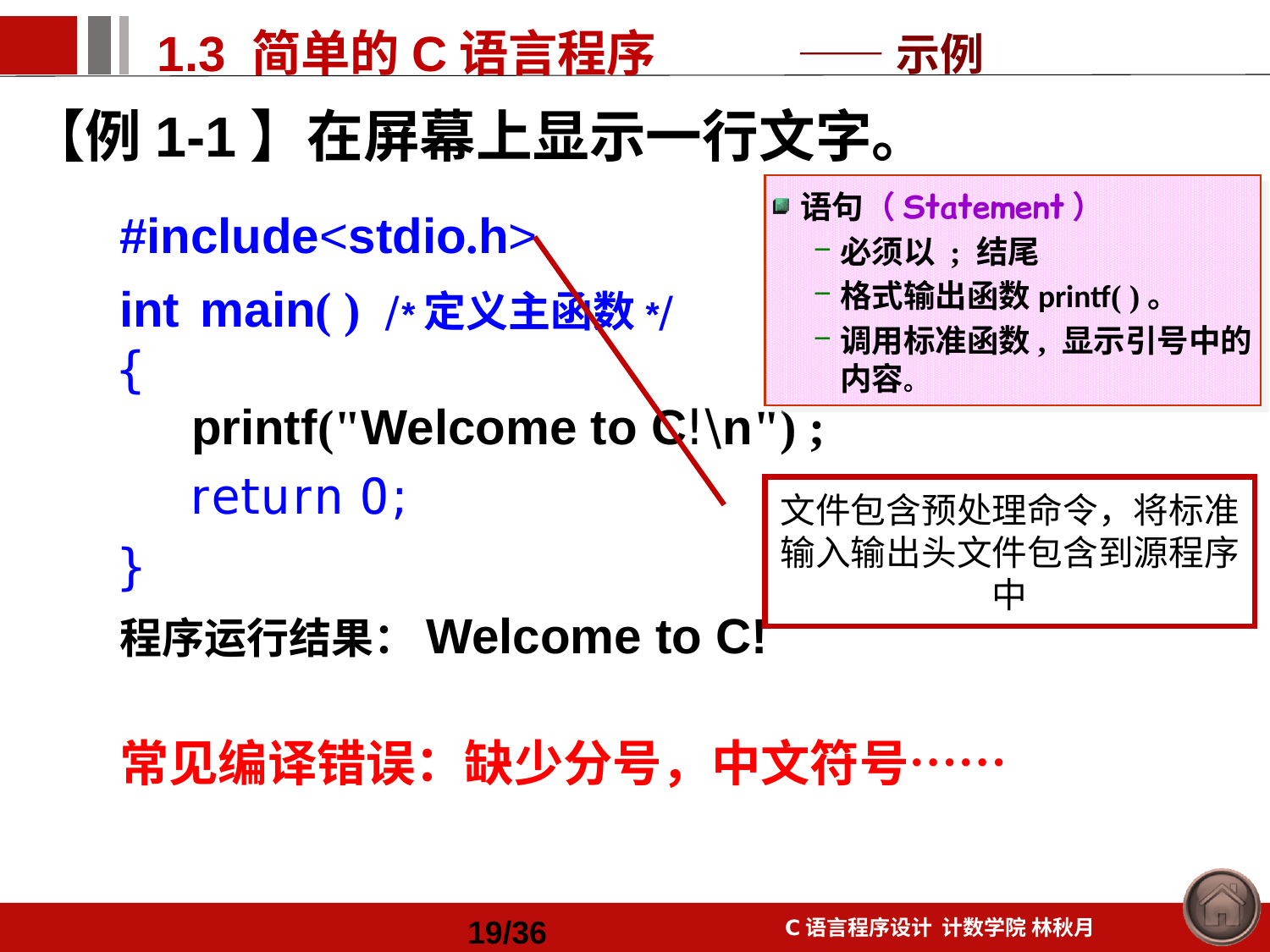

——示例
【例1-1】在屏幕上显示一行文字。
 语句（Statement）
必须以 ; 结尾
格式输出函数printf( )。
调用标准函数, 显示引号中的内容。
#include<stdio.h>
int  main( )  /*定义主函数*/
{
     printf("Welcome to C!\n") ;
     return 0;
}
程序运行结果：Welcome to C!

文件包含预处理命令，将标准输入输出头文件包含到源程序中
常见编译错误：缺少分号，中文符号……
19